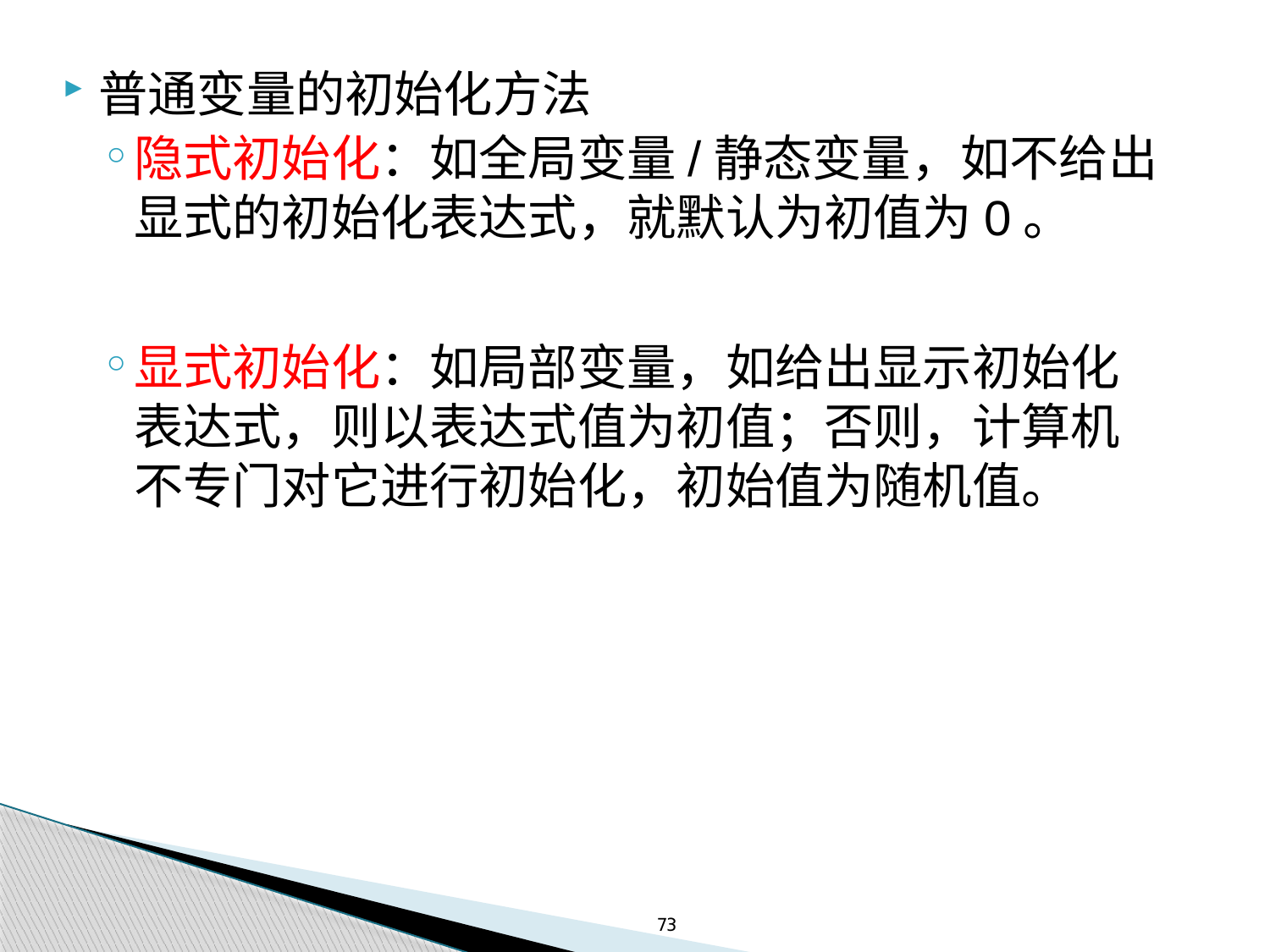

普通变量的初始化方法
隐式初始化：如全局变量/静态变量，如不给出显式的初始化表达式，就默认为初值为0。

显式初始化：如局部变量，如给出显示初始化表达式，则以表达式值为初值；否则，计算机不专门对它进行初始化，初始值为随机值。
73